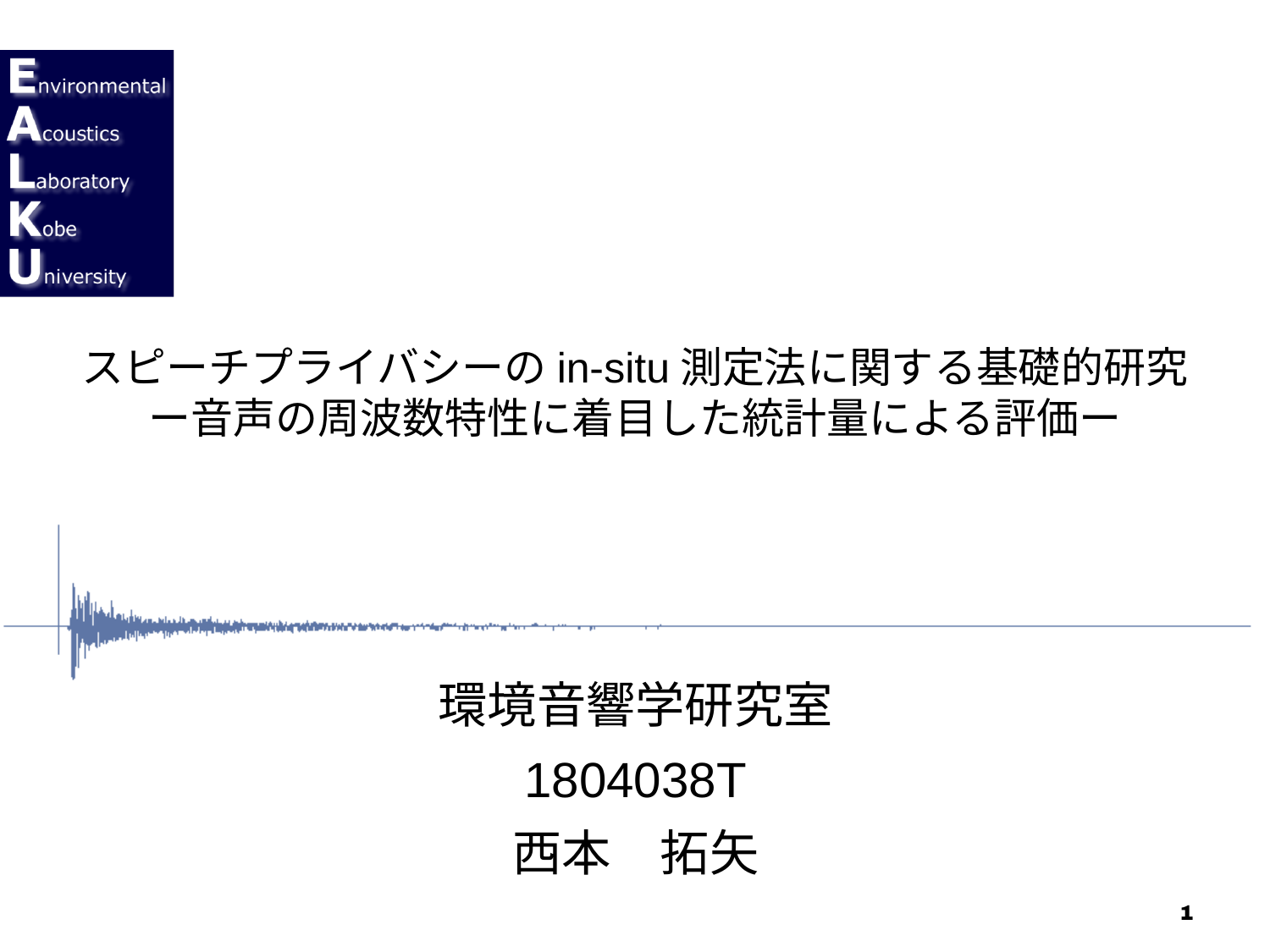

# スピーチプライバシーのin-situ測定法に関する基礎的研究 ー音声の周波数特性に着目した統計量による評価ー
環境音響学研究室
1804038T
西本　拓矢
1